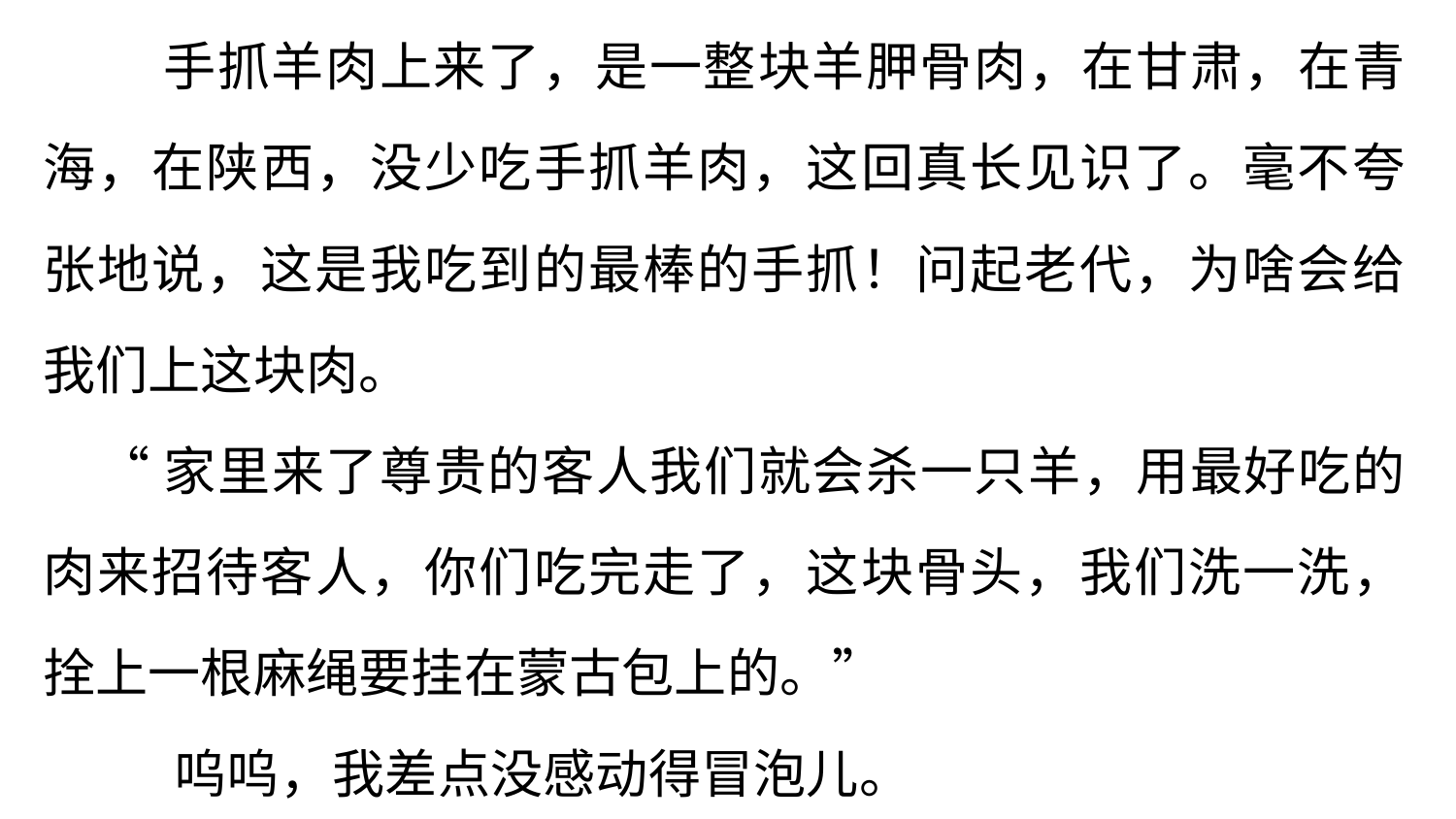

手抓羊肉上来了，是一整块羊胛骨肉，在甘肃，在青海，在陕西，没少吃手抓羊肉，这回真长见识了。毫不夸张地说，这是我吃到的最棒的手抓！问起老代，为啥会给我们上这块肉。
    “家里来了尊贵的客人我们就会杀一只羊，用最好吃的肉来招待客人，你们吃完走了，这块骨头，我们洗一洗，拴上一根麻绳要挂在蒙古包上的。”
          呜呜，我差点没感动得冒泡儿。